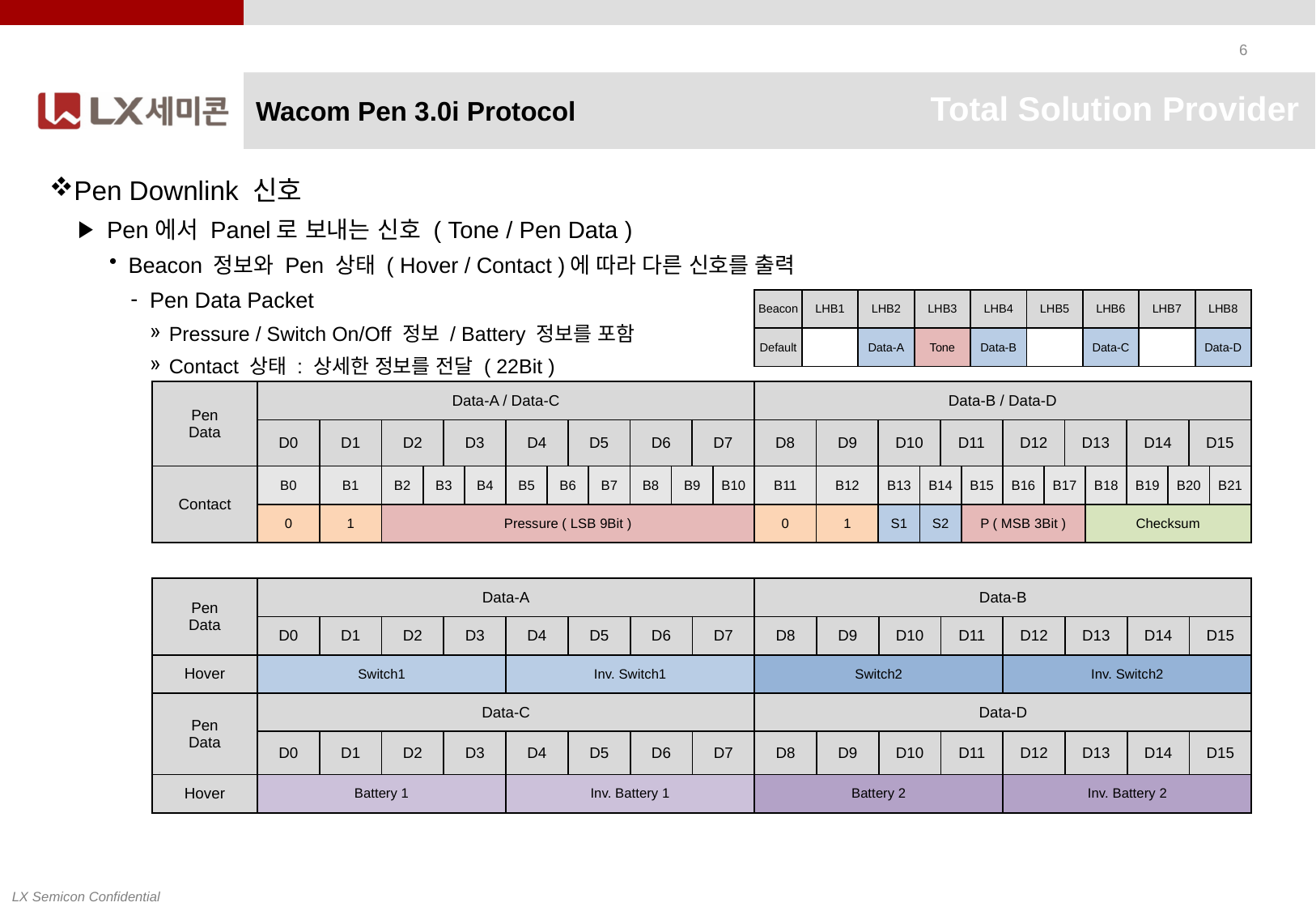

# Wacom Pen 3.0i Protocol
Pen Downlink 신호
Pen에서 Panel로 보내는 신호 ( Tone / Pen Data )
Beacon 정보와 Pen 상태 ( Hover / Contact )에 따라 다른 신호를 출력
Pen Data Packet
Pressure / Switch On/Off 정보 / Battery 정보를 포함
Contact 상태 : 상세한 정보를 전달 ( 22Bit )

Hover 상태 : Contact 대비 신호가 약해 간단한 정보만 전달

| Beacon | LHB1 | LHB2 | LHB3 | LHB4 | LHB5 | LHB6 | LHB7 | LHB8 |
| --- | --- | --- | --- | --- | --- | --- | --- | --- |
| Default |  | Data-A | Tone | Data-B |  | Data-C |  | Data-D |
| Pen Data | Data-A / Data-C |  |  |  |  |  |  |  |  |  |  |  |  |  | Data-B / Data-D |  |  |  |  |  |  |  |  |  |  |  |  |  |
| --- | --- | --- | --- | --- | --- | --- | --- | --- | --- | --- | --- | --- | --- | --- | --- | --- | --- | --- | --- | --- | --- | --- | --- | --- | --- | --- | --- | --- |
|  | D0 | D1 | D2 |  | D3 |  | D4 |  | D5 |  | D6 |  | D7 |  | D8 | D9 | D10 |  | D11 |  | D12 |  | D13 |  | D14 |  | D15 |  |
| Contact | B0 | B1 | B2 | B3 |  | B4 | B5 | B6 |  | B7 | B8 | B9 |  | B10 | B11 | B12 | B13 | B14 |  | B15 | B16 | B17 |  | B18 | B19 | B20 |  | B21 |
|  | 0 | 1 | Pressure ( LSB 9Bit ) |  |  |  |  |  |  |  |  |  |  |  | 0 | 1 | S1 | S2 |  | P ( MSB 3Bit ) |  |  |  | Checksum |  |  |  |  |
| Pen Data | Data-A |  |  |  |  |  |  |  | Data-B |  |  |  |  |  |  |  |
| --- | --- | --- | --- | --- | --- | --- | --- | --- | --- | --- | --- | --- | --- | --- | --- | --- |
|  | D0 | D1 | D2 | D3 | D4 | D5 | D6 | D7 | D8 | D9 | D10 | D11 | D12 | D13 | D14 | D15 |
| Hover | Switch1 |  |  |  | Inv. Switch1 |  |  |  | Switch2 |  |  |  | Inv. Switch2 |  |  |  |
| Pen Data | Data-C |  |  |  |  |  |  |  | Data-D |  |  |  |  |  |  |  |
|  | D0 | D1 | D2 | D3 | D4 | D5 | D6 | D7 | D8 | D9 | D10 | D11 | D12 | D13 | D14 | D15 |
| Hover | Battery 1 |  |  |  | Inv. Battery 1 |  |  |  | Battery 2 |  |  |  | Inv. Battery 2 |  |  |  |